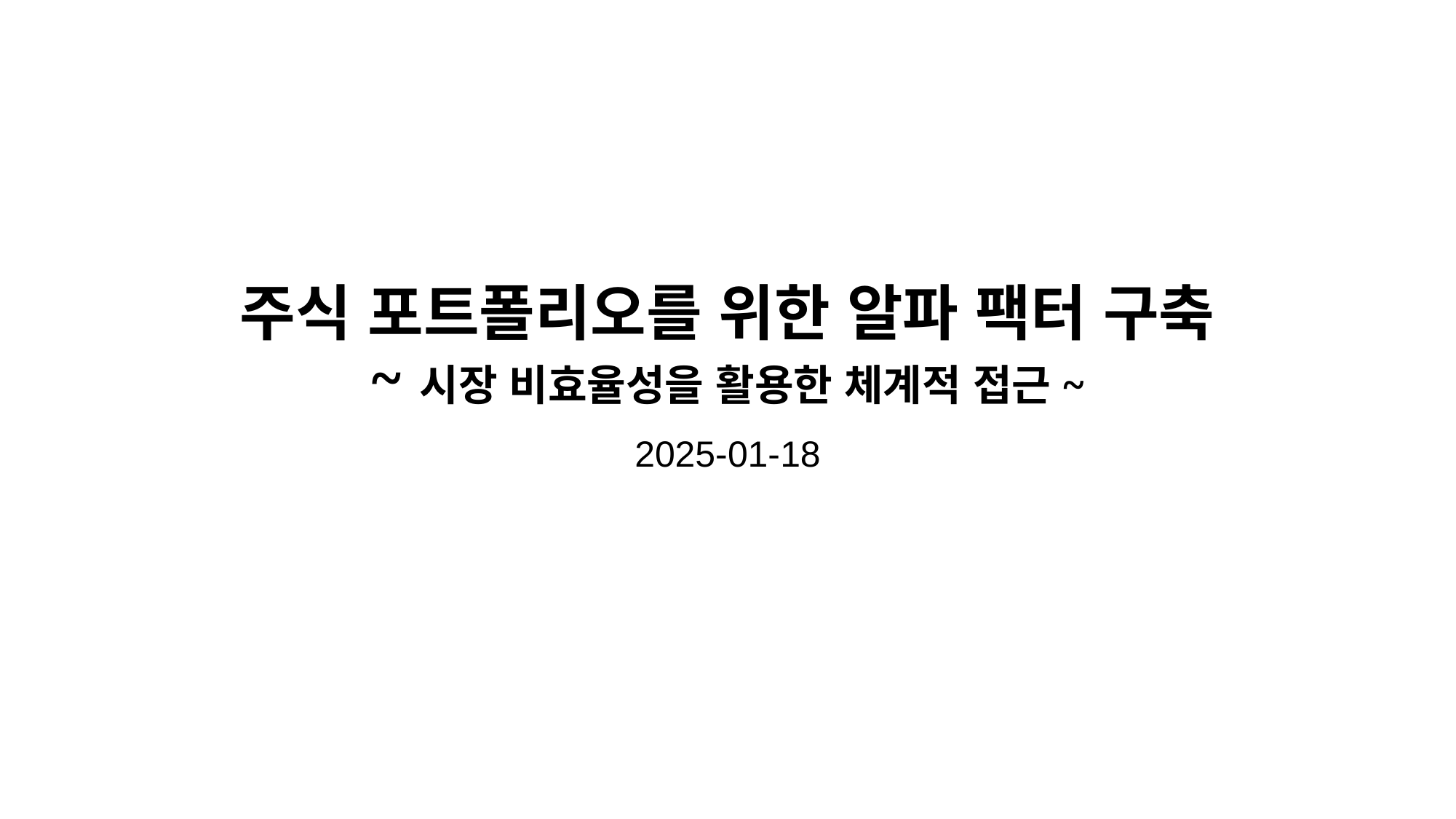

# 주식 포트폴리오를 위한 알파 팩터 구축 ~시장 비효율성을 활용한 체계적 접근~
2025-01-18